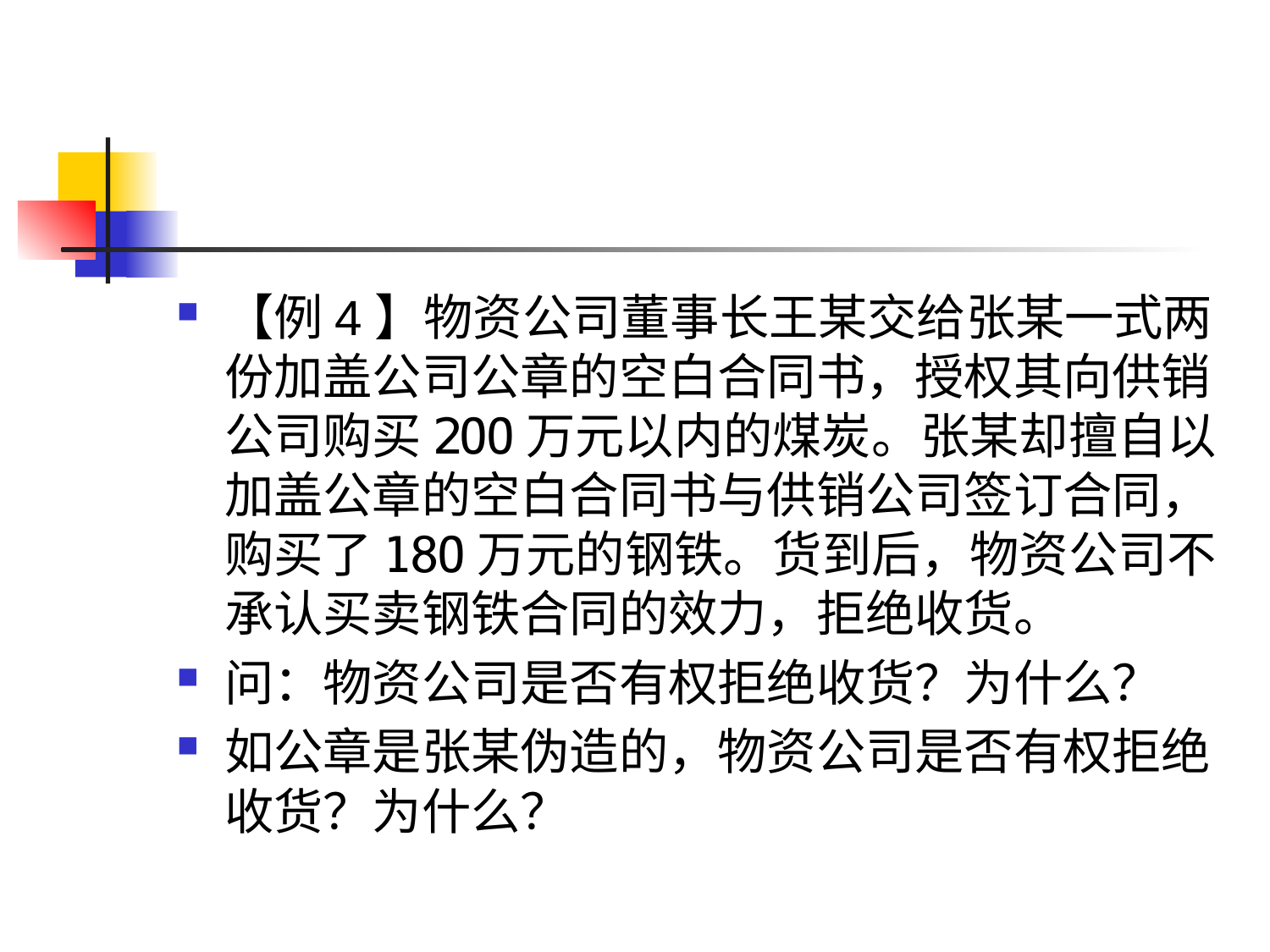

#
【例4】物资公司董事长王某交给张某一式两份加盖公司公章的空白合同书，授权其向供销公司购买200万元以内的煤炭。张某却擅自以加盖公章的空白合同书与供销公司签订合同，购买了180万元的钢铁。货到后，物资公司不承认买卖钢铁合同的效力，拒绝收货。
问：物资公司是否有权拒绝收货？为什么？
如公章是张某伪造的，物资公司是否有权拒绝收货？为什么？